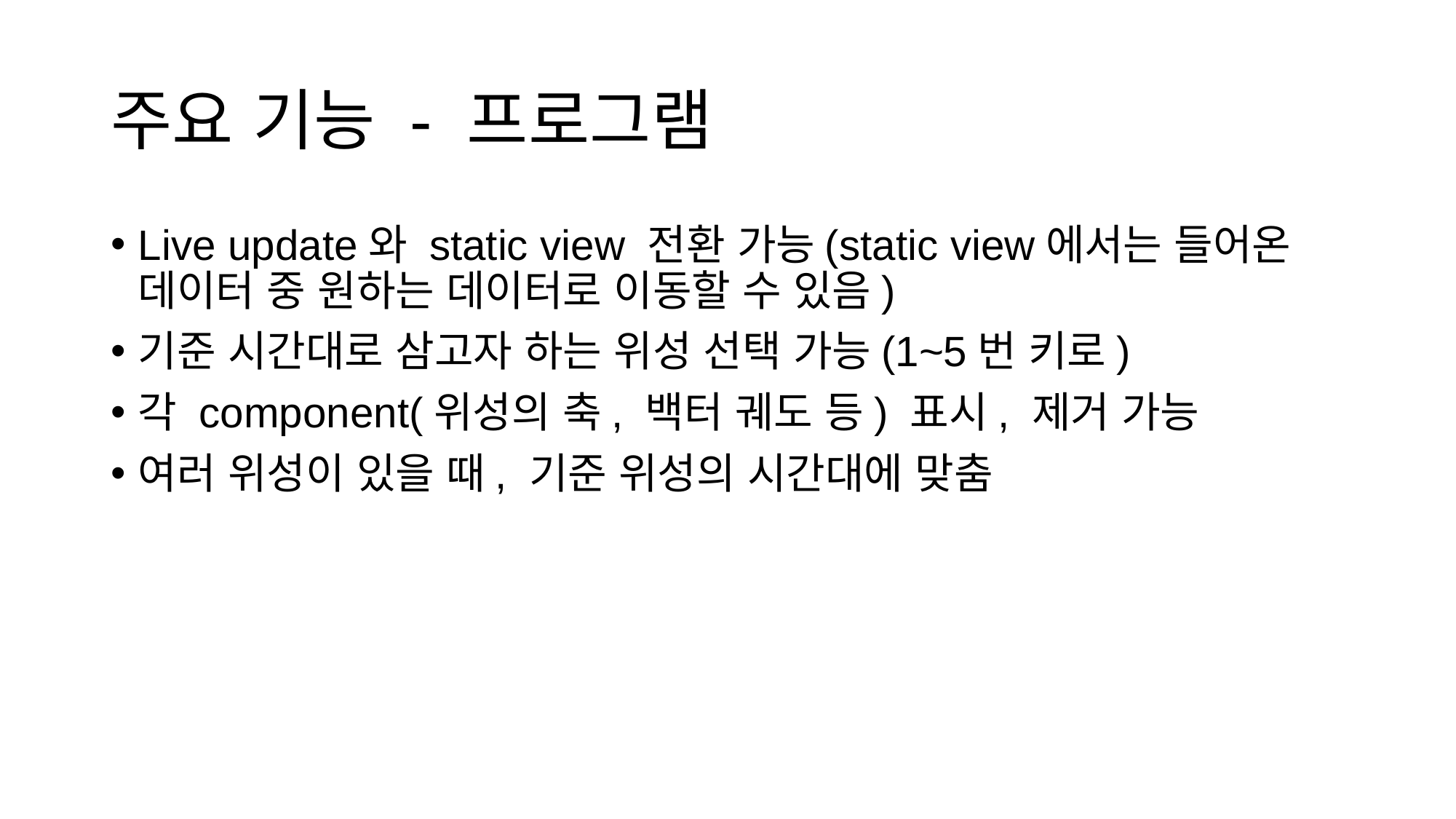

# 주요 기능 - 프로그램
Live update와 static view 전환 가능(static view에서는 들어온 데이터 중 원하는 데이터로 이동할 수 있음)
기준 시간대로 삼고자 하는 위성 선택 가능(1~5번 키로)
각 component(위성의 축, 백터 궤도 등) 표시, 제거 가능
여러 위성이 있을 때, 기준 위성의 시간대에 맞춤